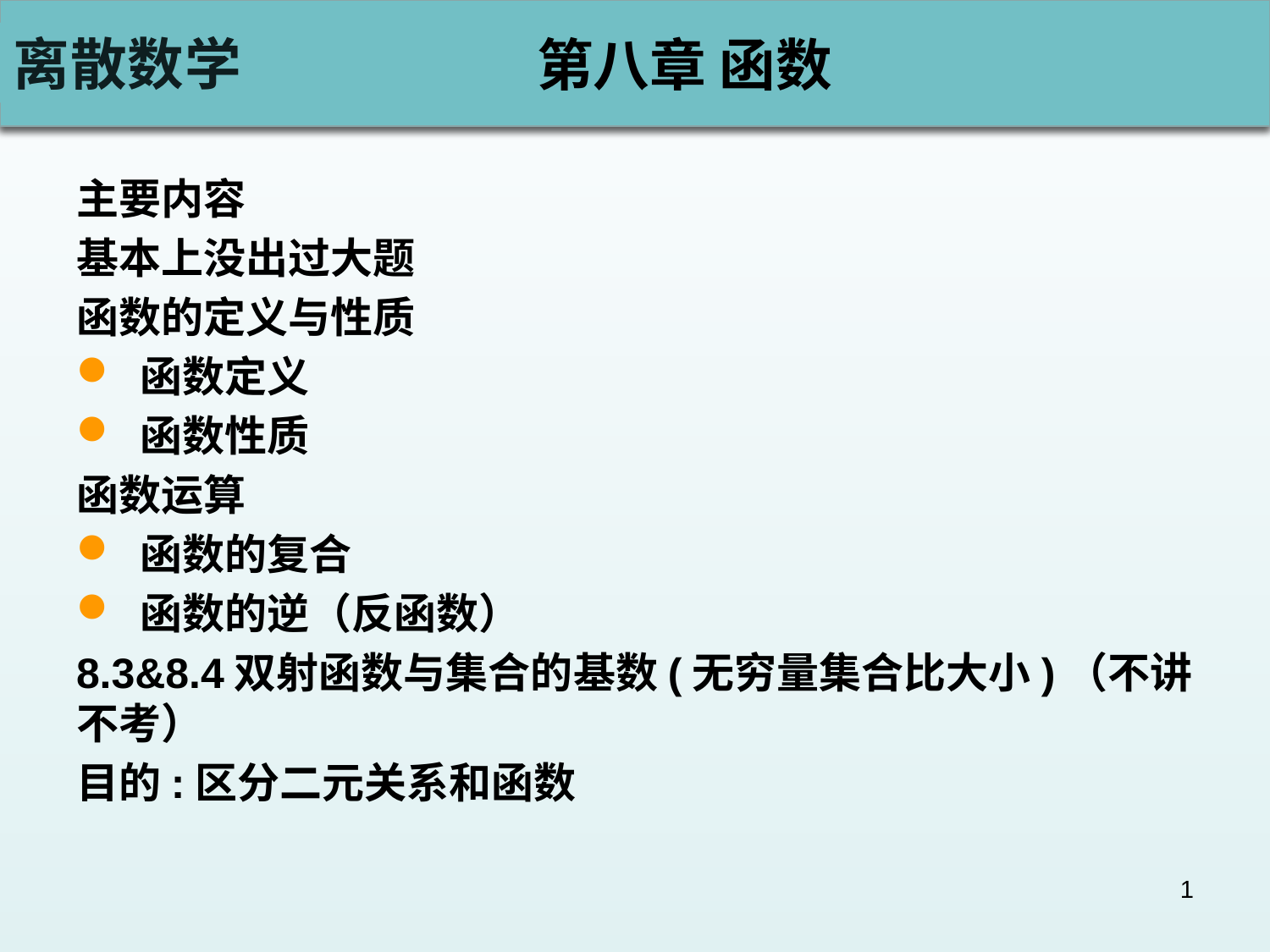

# 第八章 函数
主要内容
基本上没出过大题
函数的定义与性质
函数定义
函数性质
函数运算
函数的复合
函数的逆（反函数）
8.3&8.4双射函数与集合的基数(无穷量集合比大小)（不讲不考）
目的:区分二元关系和函数
1